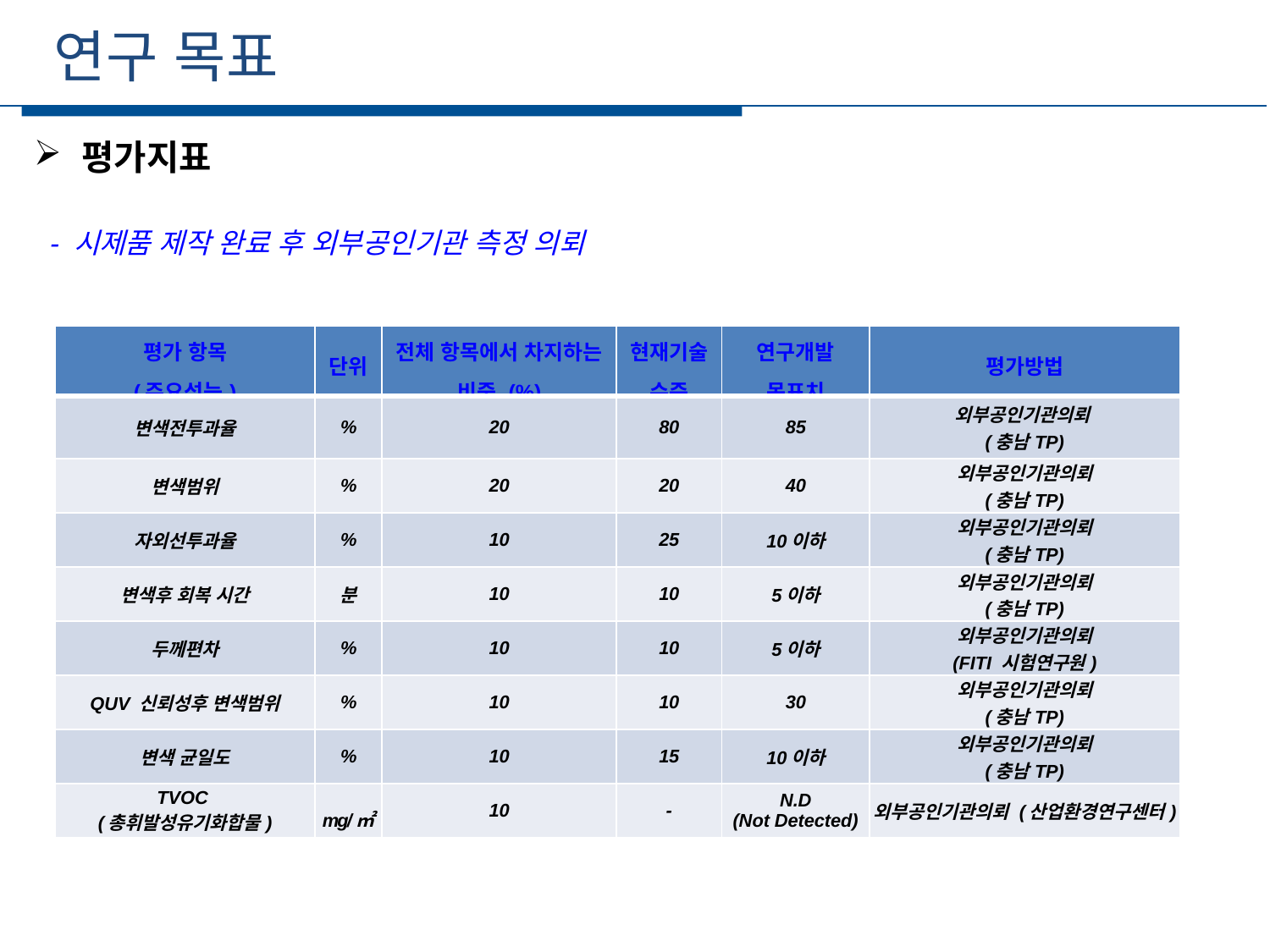

연구 목표
세부일정

평가지표

  - 시제품 제작 완료 후 외부공인기관 측정 의뢰
| 평가 항목 (주요성능) | 단위 | 전체 항목에서 차지하는 비중 (%) | 현재기술 수준 | 연구개발 목표치 | 평가방법 |
| --- | --- | --- | --- | --- | --- |
| 변색전투과율 | % | 20 | 80 | 85 | 외부공인기관의뢰 (충남TP) |
| 변색범위 | % | 20 | 20 | 40 | 외부공인기관의뢰 (충남TP) |
| 자외선투과율 | % | 10 | 25 | 10이하 | 외부공인기관의뢰 (충남TP) |
| 변색후 회복 시간 | 분 | 10 | 10 | 5이하 | 외부공인기관의뢰 (충남TP) |
| 두께편차 | % | 10 | 10 | 5이하 | 외부공인기관의뢰 (FITI 시험연구원) |
| QUV 신뢰성후 변색범위 | % | 10 | 10 | 30 | 외부공인기관의뢰 (충남TP) |
| 변색 균일도 | % | 10 | 15 | 10이하 | 외부공인기관의뢰 (충남TP) |
| TVOC (총휘발성유기화합물) | mg/㎡ | 10 | - | N.D (Not Detected) | 외부공인기관의뢰 (산업환경연구센터) |